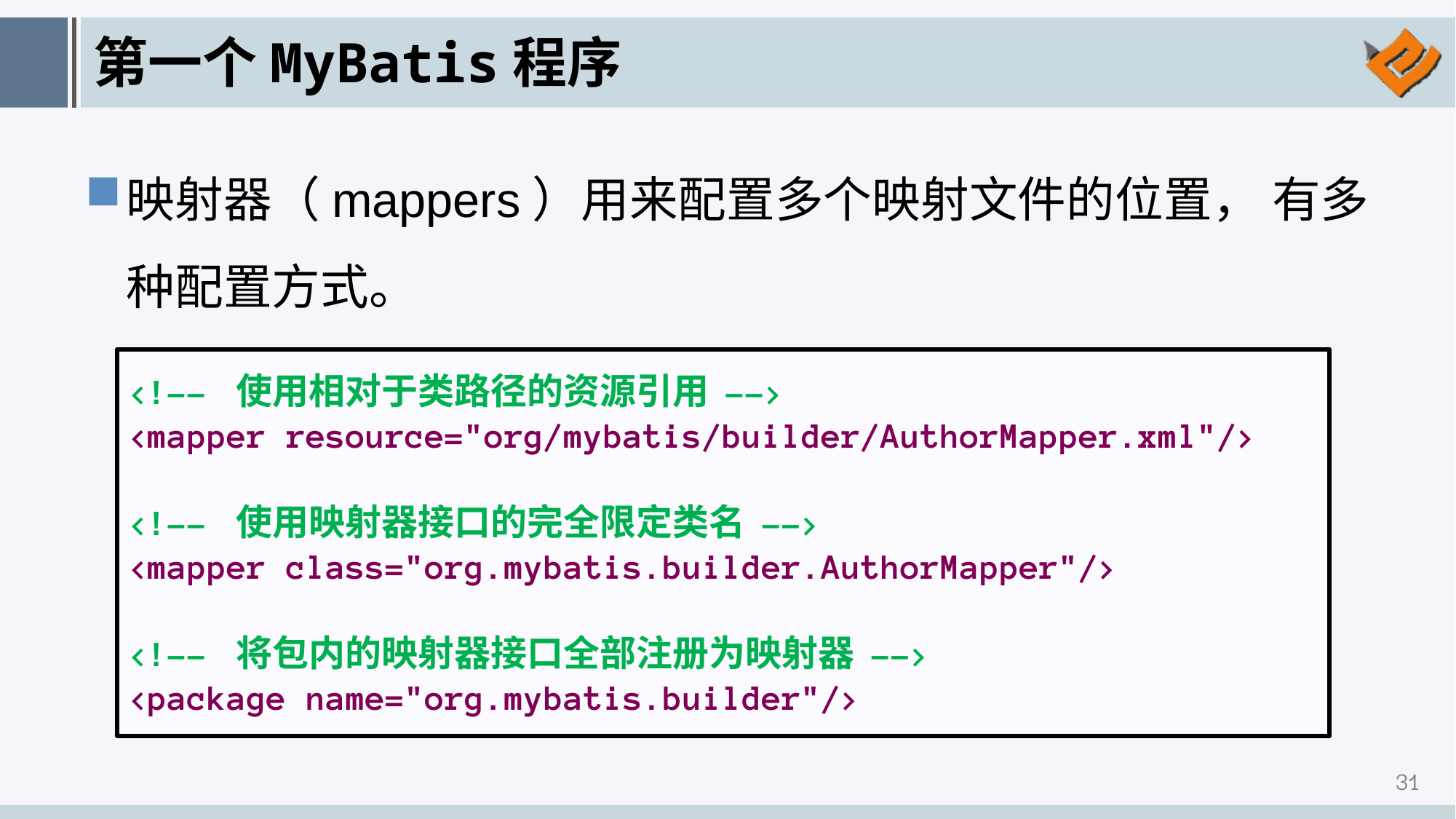

# 第一个MyBatis程序
映射器（mappers）用来配置多个映射文件的位置， 有多种配置方式。

<!-- 使用相对于类路径的资源引用 -->
<mapper resource="org/mybatis/builder/AuthorMapper.xml"/>

<!-- 使用映射器接口的完全限定类名 -->
<mapper class="org.mybatis.builder.AuthorMapper"/>

<!-- 将包内的映射器接口全部注册为映射器 -->
<package name="org.mybatis.builder"/>